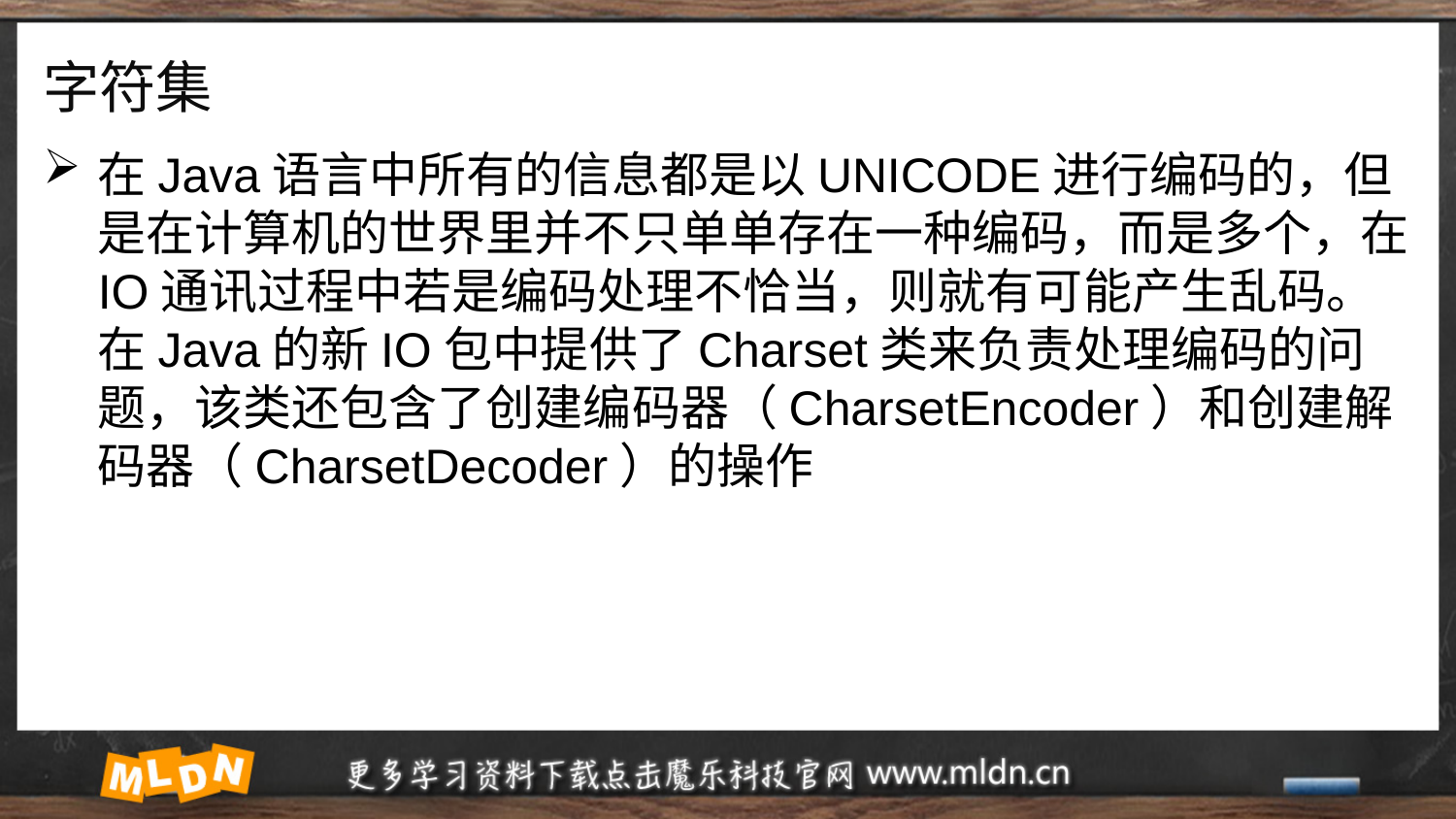

# 字符集
在Java语言中所有的信息都是以UNICODE进行编码的，但是在计算机的世界里并不只单单存在一种编码，而是多个，在IO通讯过程中若是编码处理不恰当，则就有可能产生乱码。在Java的新IO包中提供了Charset类来负责处理编码的问题，该类还包含了创建编码器（CharsetEncoder）和创建解码器（CharsetDecoder）的操作